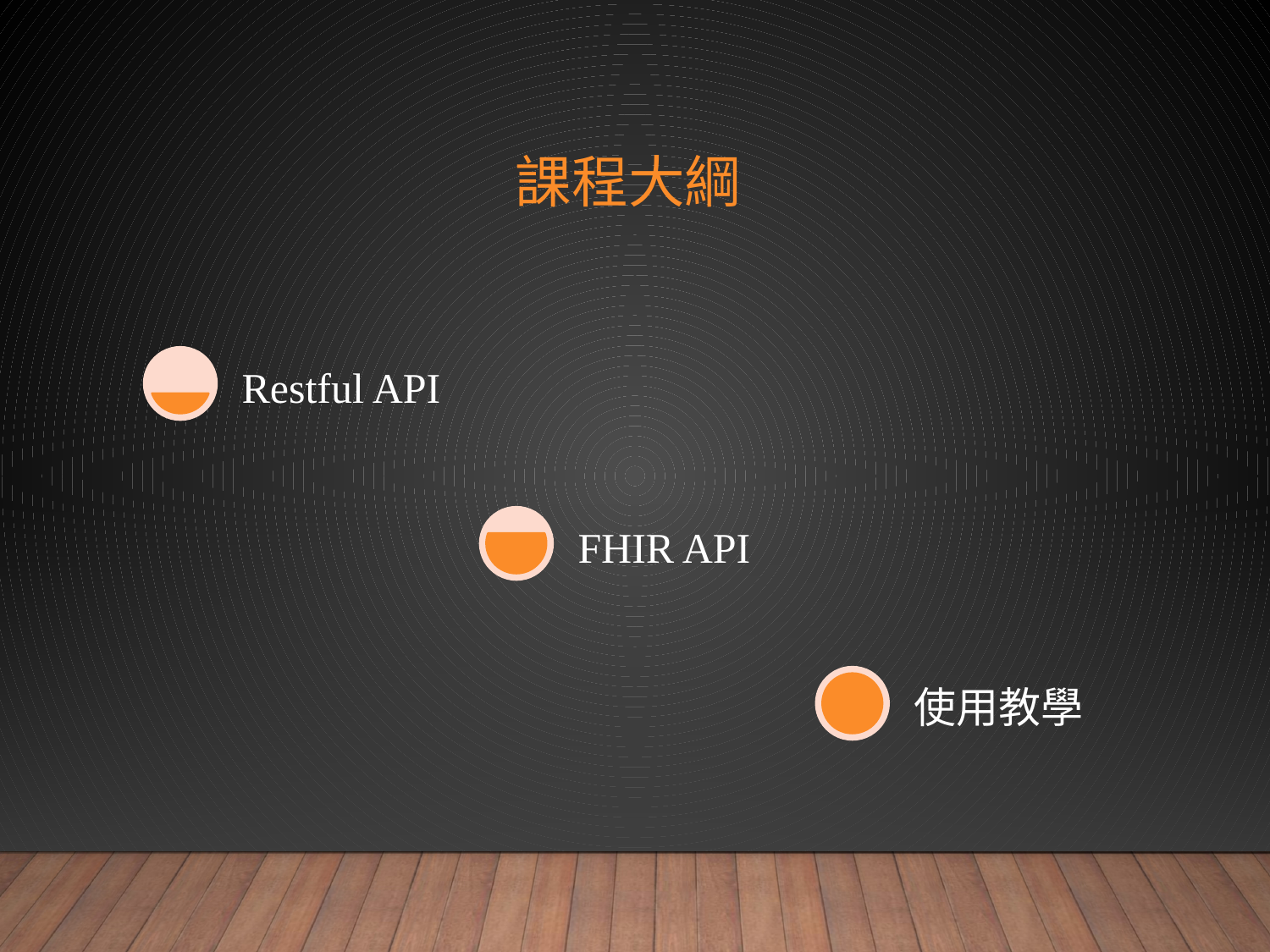

# 課程大綱

Restful API

FHIR API

使用教學